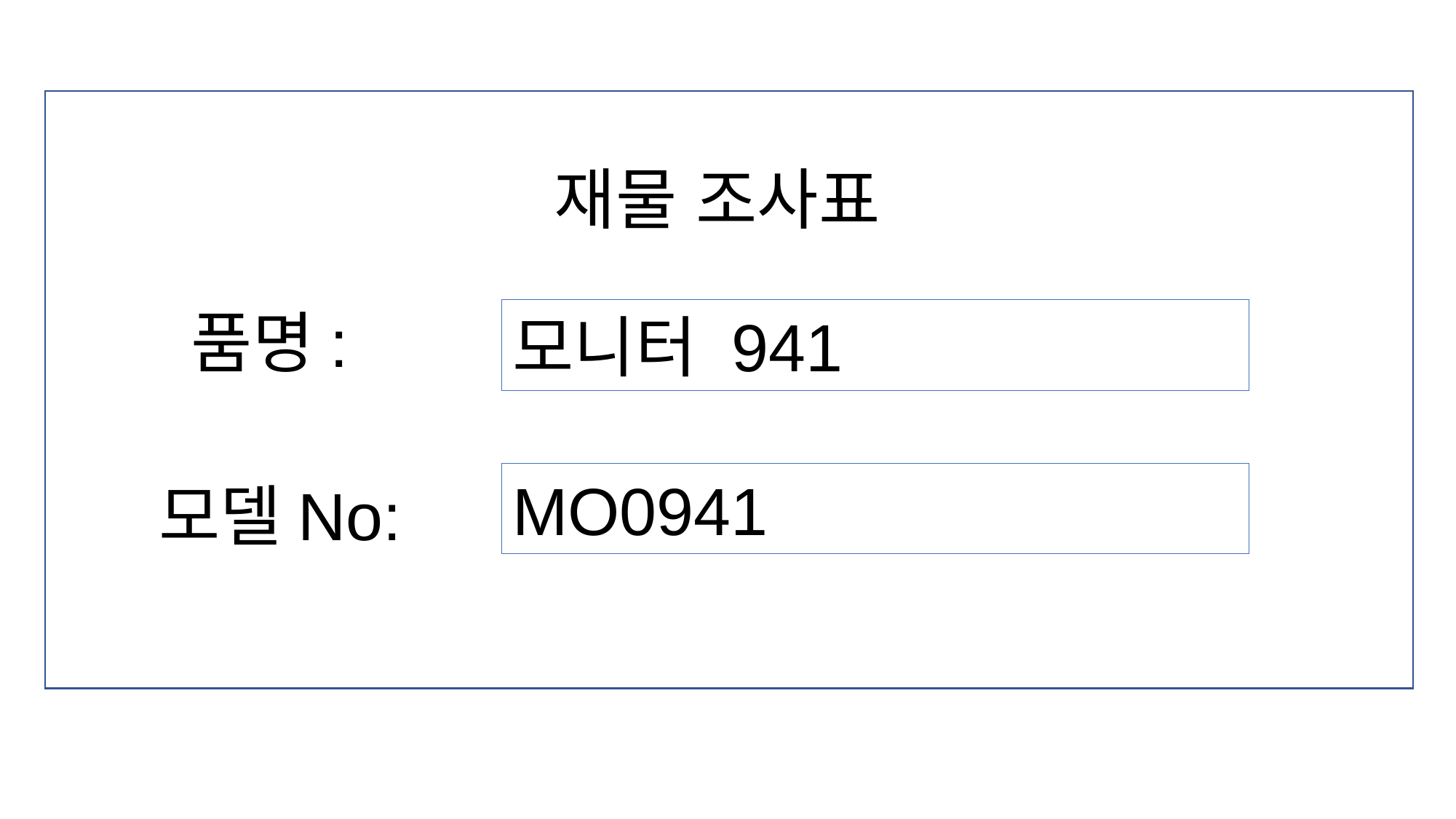

재물 조사표
품명:
모니터 941
MO0941
모델No: